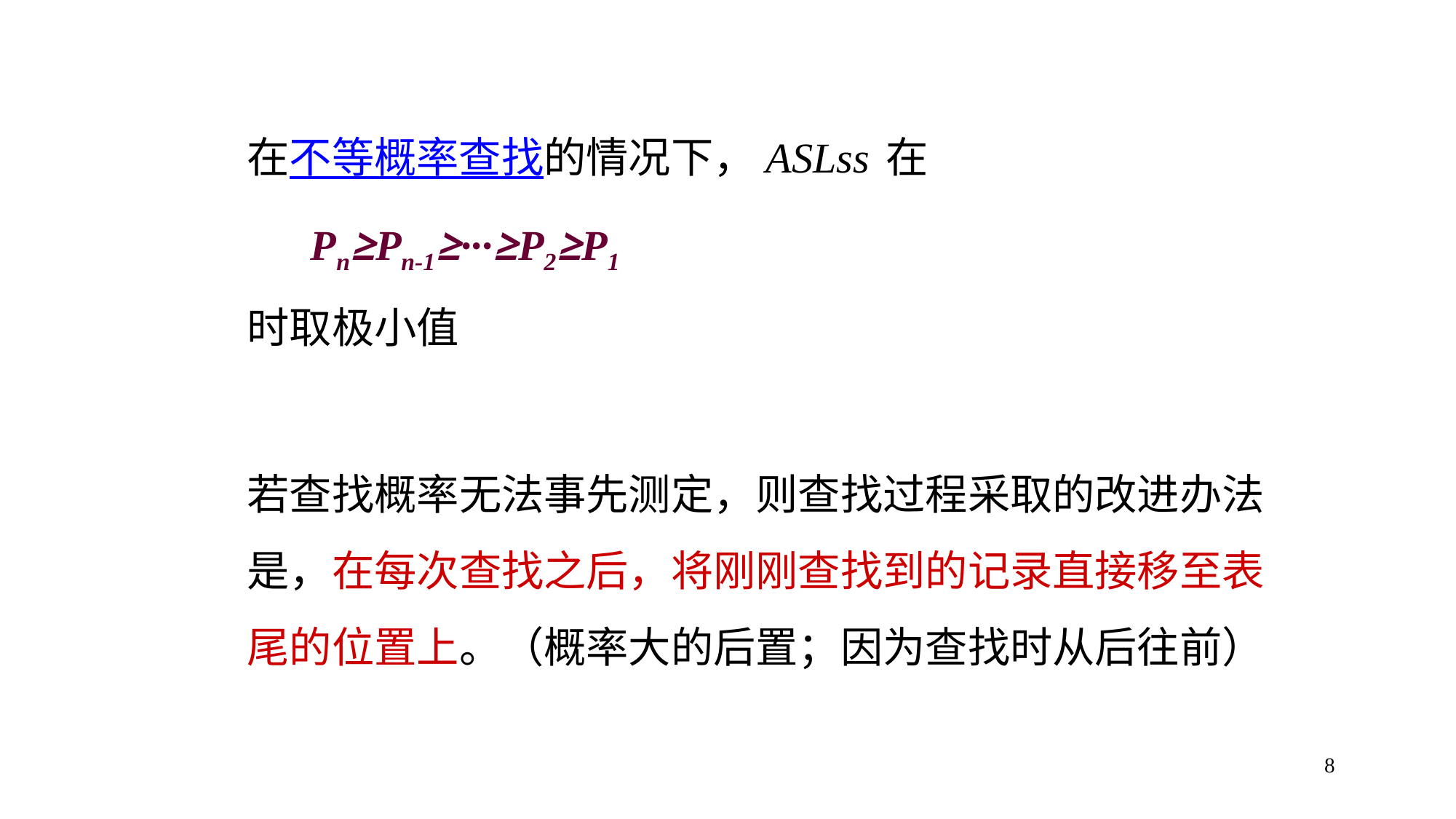

在不等概率查找的情况下，ASLss 在
      Pn≥Pn-1≥···≥P2≥P1
时取极小值
若查找概率无法事先测定，则查找过程采取的改进办法是，在每次查找之后，将刚刚查找到的记录直接移至表尾的位置上。（概率大的后置；因为查找时从后往前）
8